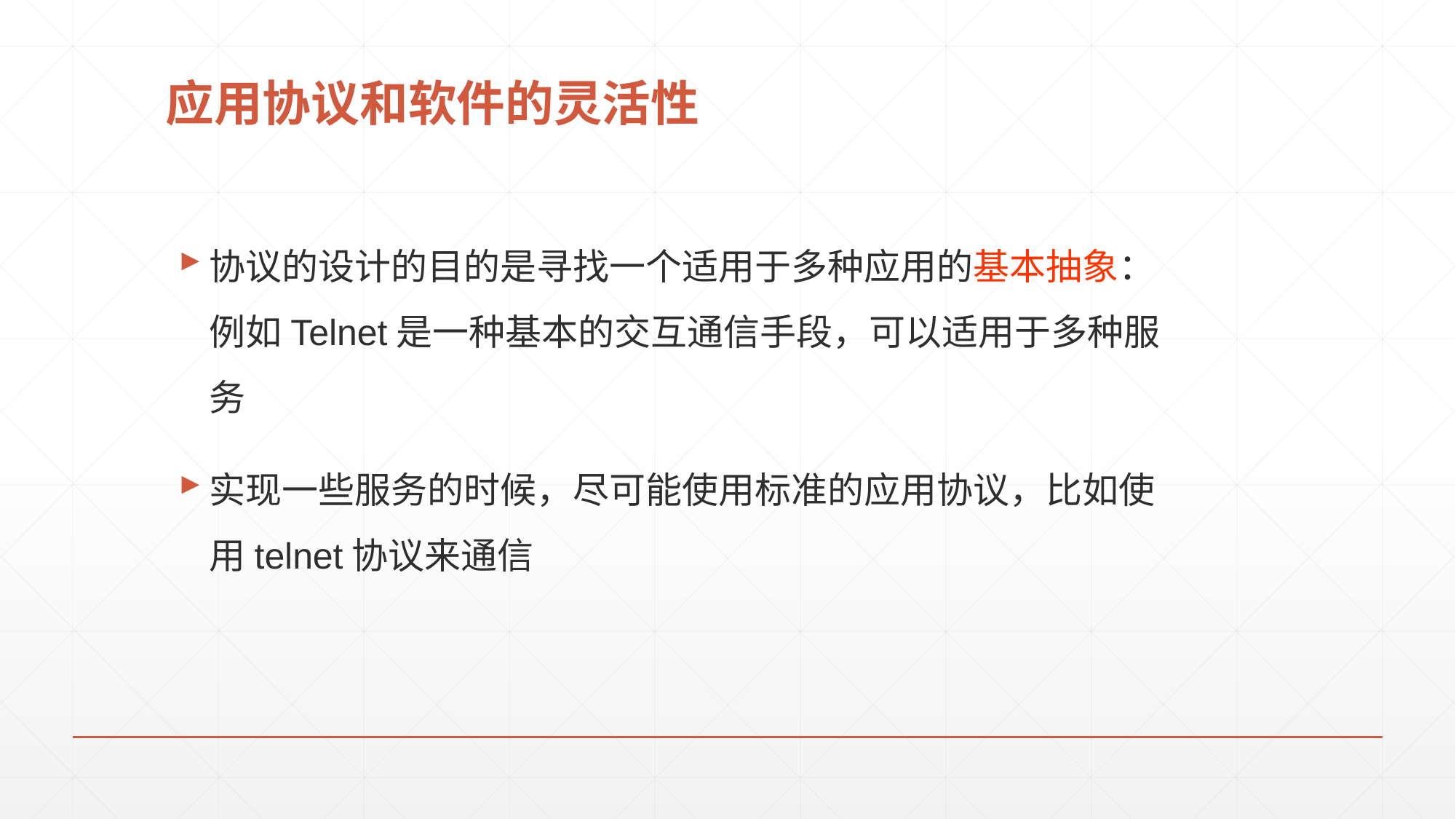

# 应用协议和软件的灵活性
协议的设计的目的是寻找一个适用于多种应用的基本抽象：例如Telnet是一种基本的交互通信手段，可以适用于多种服务
实现一些服务的时候，尽可能使用标准的应用协议，比如使用telnet协议来通信